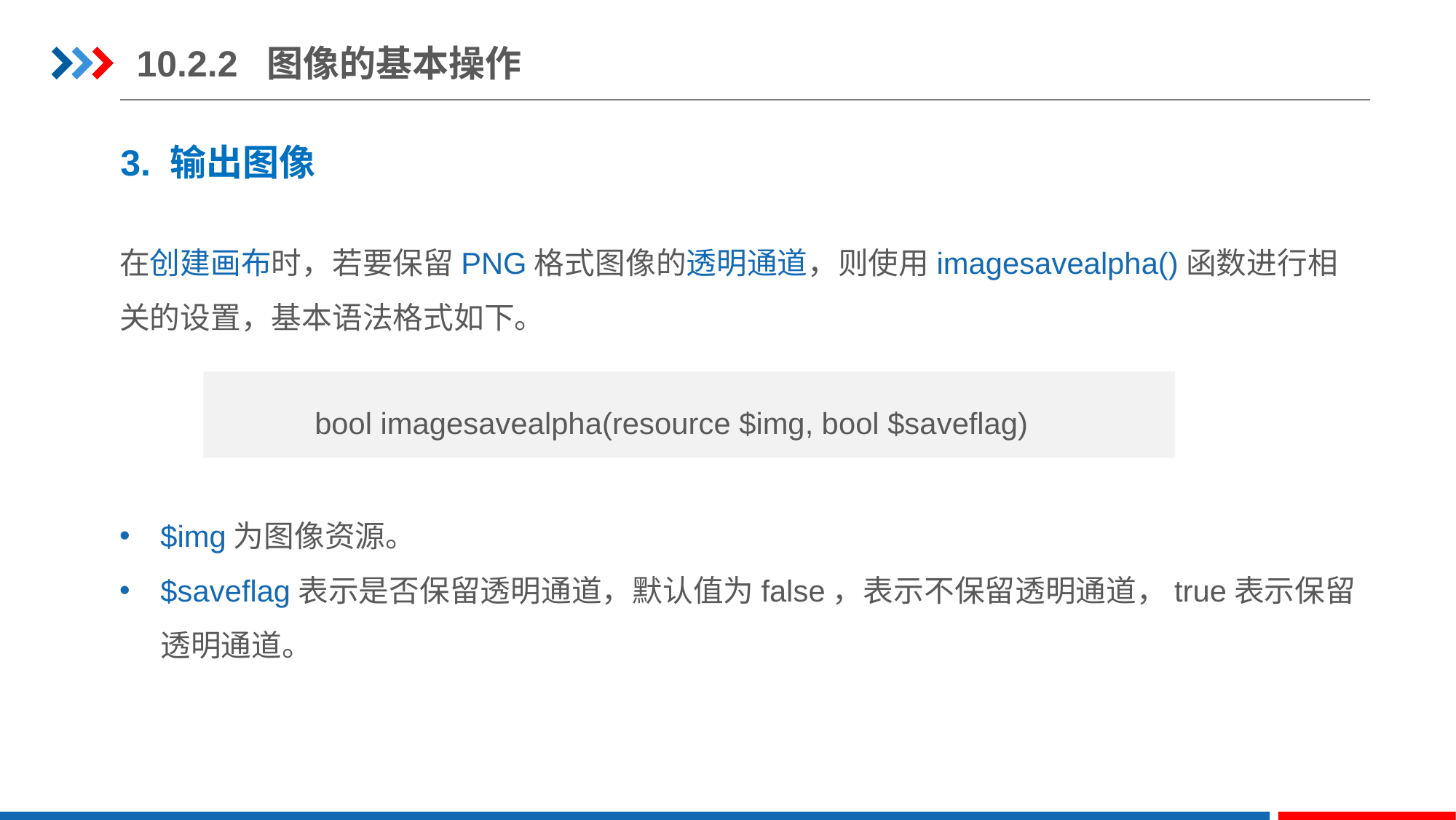

10.2.2  图像的基本操作
3. 输出图像
在创建画布时，若要保留PNG格式图像的透明通道，则使用imagesavealpha()函数进行相关的设置，基本语法格式如下。

$img为图像资源。
$saveflag表示是否保留透明通道，默认值为false，表示不保留透明通道，true表示保留透明通道。

bool imagesavealpha(resource $img, bool $saveflag)